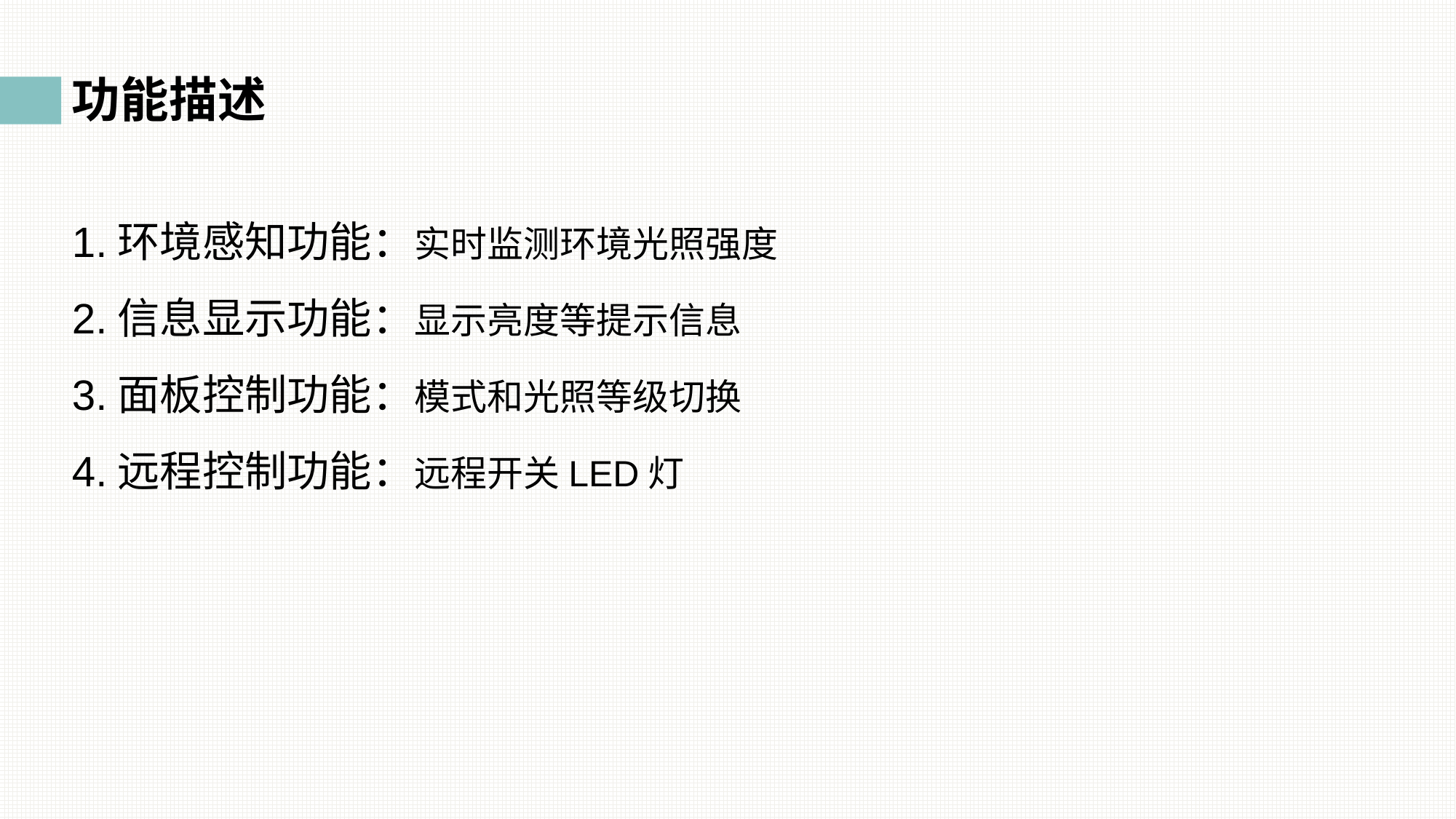

功能描述

1.环境感知功能：实时监测环境光照强度
2.信息显示功能：显示亮度等提示信息
3.面板控制功能：模式和光照等级切换
4.远程控制功能：远程开关LED灯